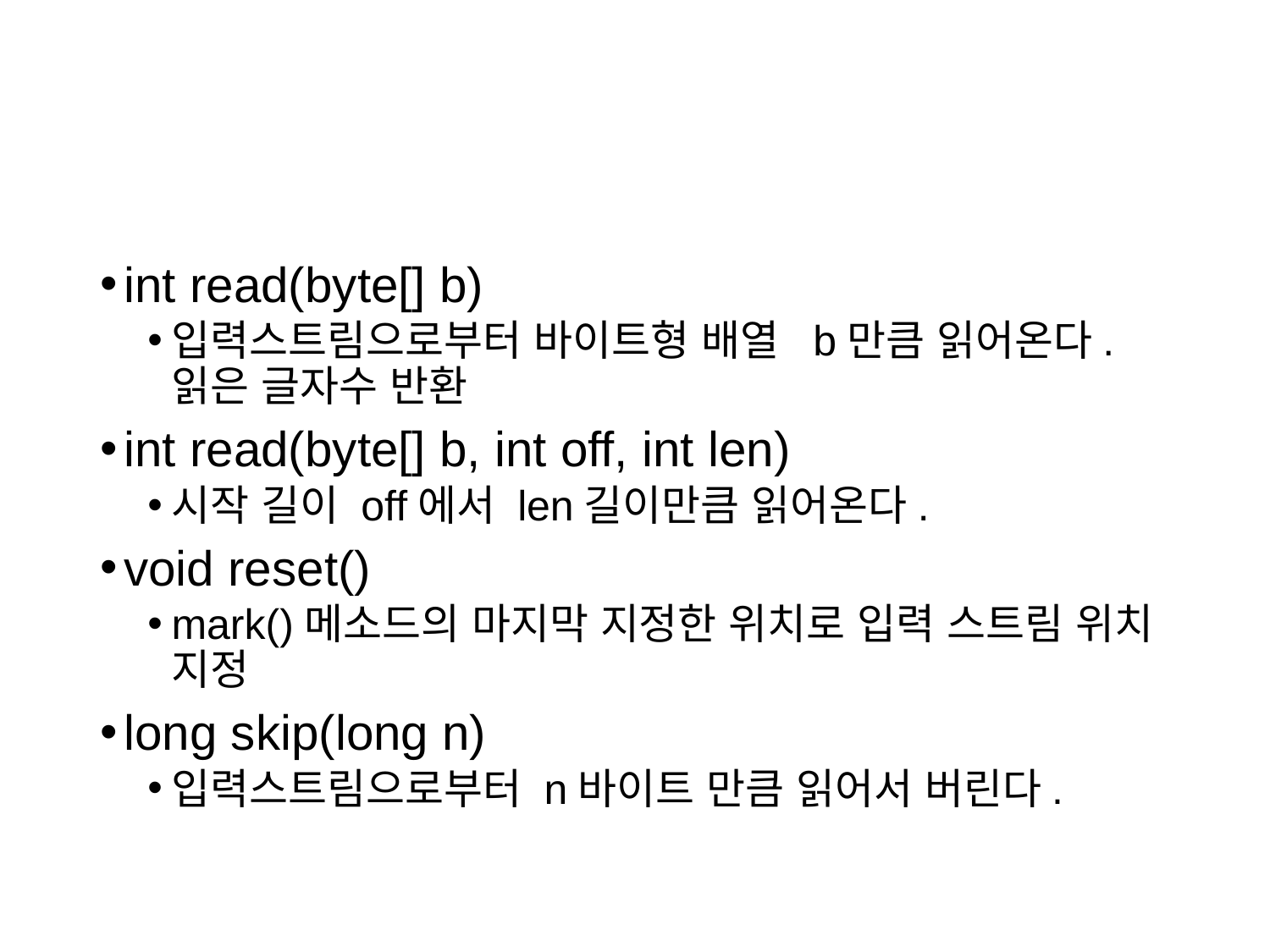

#
int read(byte[] b)
입력스트림으로부터 바이트형 배열  b만큼 읽어온다. 읽은 글자수 반환
int read(byte[] b, int off, int len)
시작 길이 off에서 len길이만큼 읽어온다.
void reset()
mark()메소드의 마지막 지정한 위치로 입력 스트림 위치 지정
long skip(long n)
입력스트림으로부터 n바이트 만큼 읽어서 버린다.